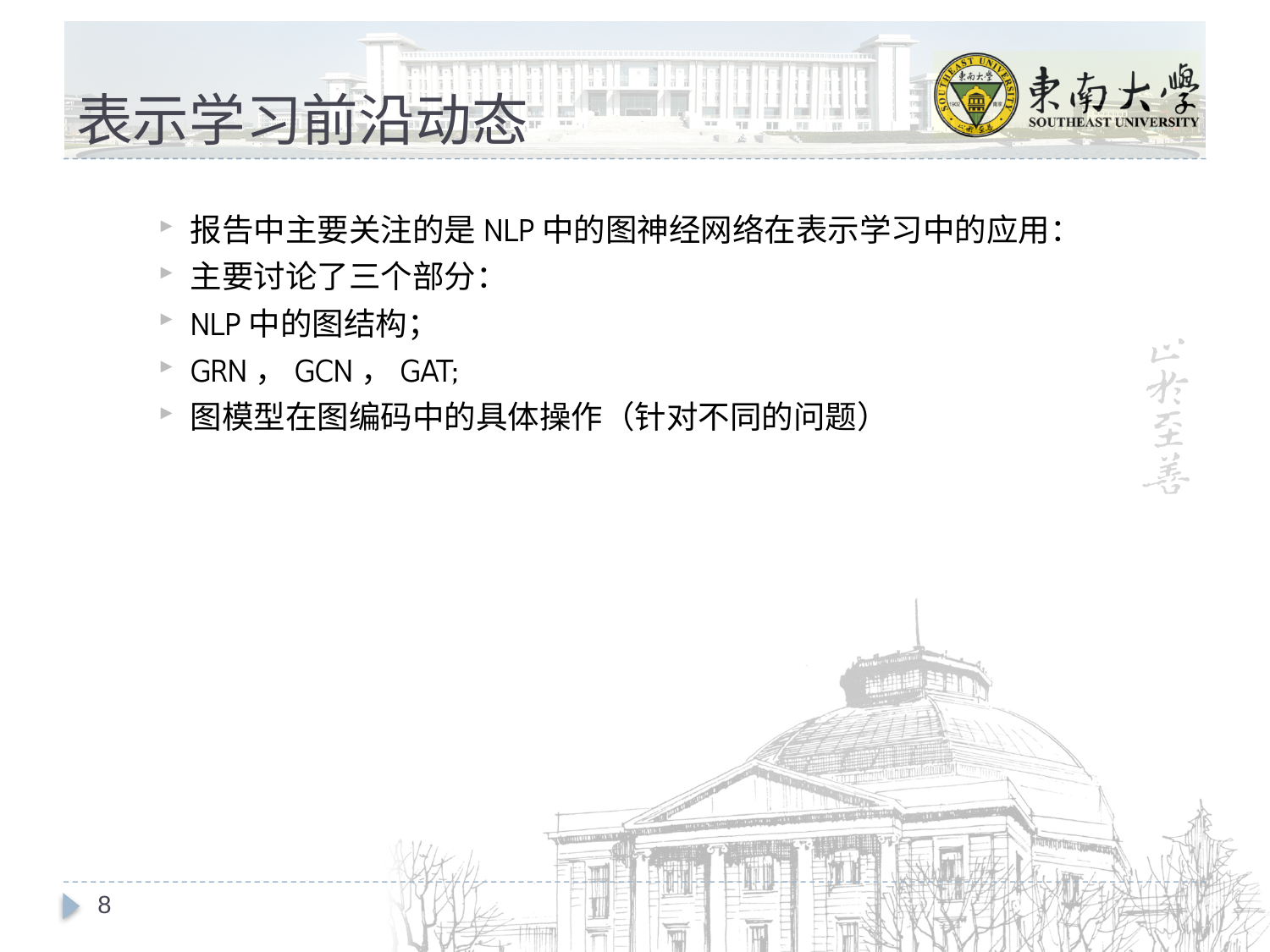

# 表示学习前沿动态

报告中主要关注的是NLP中的图神经网络在表示学习中的应用：
主要讨论了三个部分：
NLP中的图结构；
GRN，GCN，GAT;
图模型在图编码中的具体操作（针对不同的问题）
8